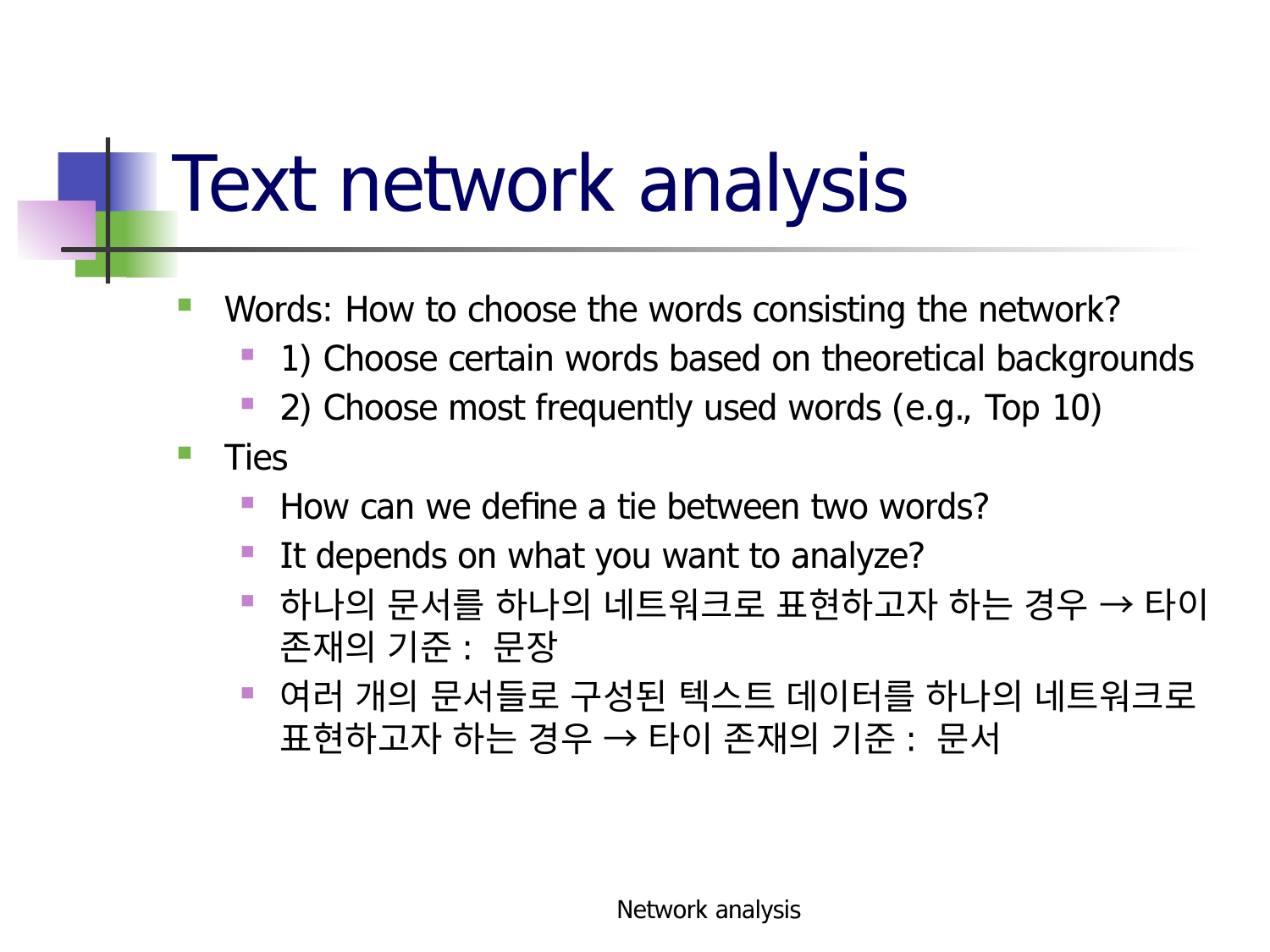

# Text network analysis
Words: How to choose the words consisting the network?
1) Choose certain words based on theoretical backgrounds
2) Choose most frequently used words (e.g., Top 10)
Ties
How can we define a tie between two words?
It depends on what you want to analyze?
하나의 문서를 하나의 네트워크로 표현하고자 하는 경우 → 타이 존재의 기준: 문장
여러 개의 문서들로 구성된 텍스트 데이터를 하나의 네트워크로 표현하고자 하는 경우 → 타이 존재의 기준: 문서
Network analysis